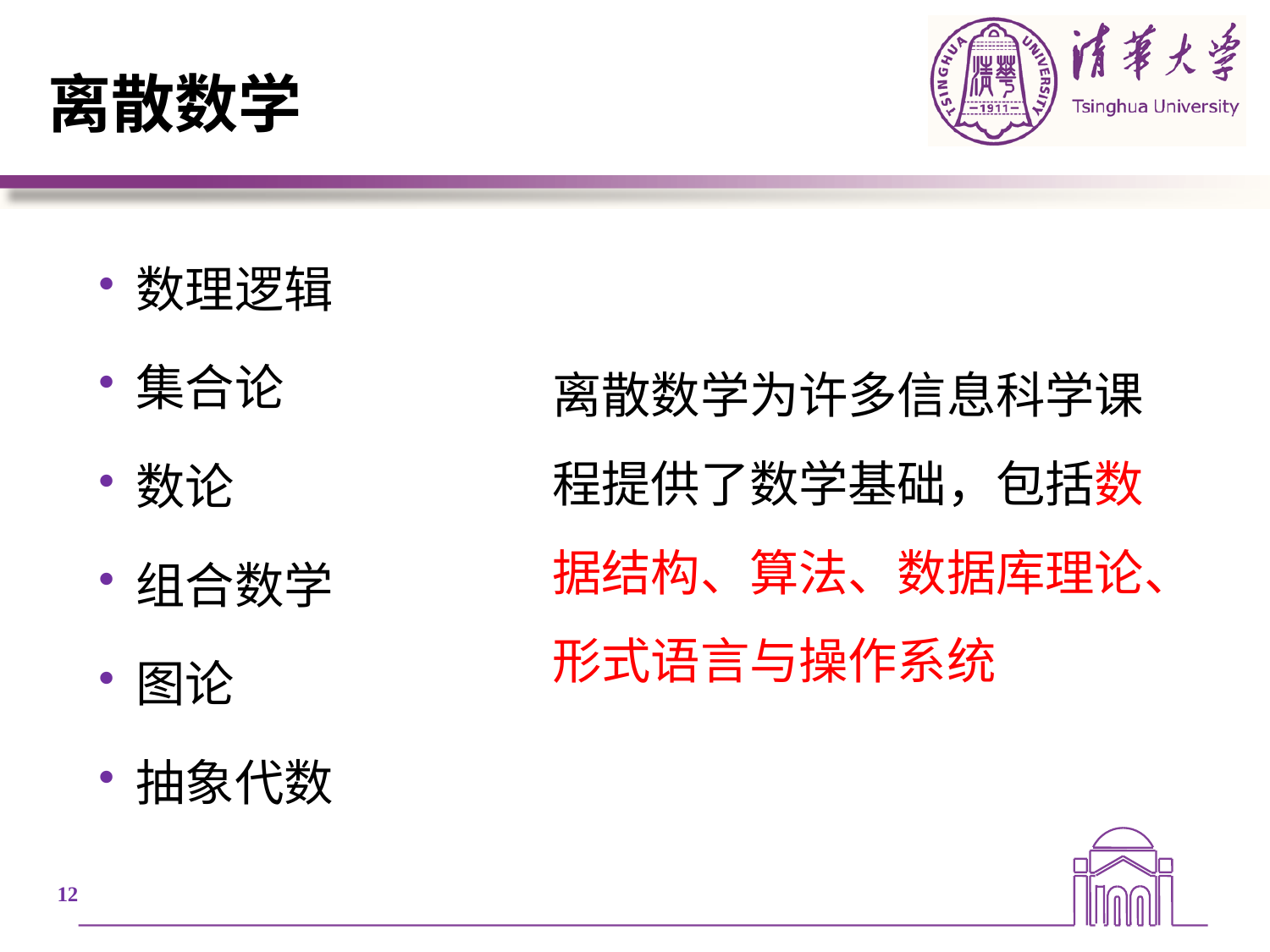

# 离散数学
数理逻辑
集合论
数论
组合数学
图论
抽象代数
离散数学为许多信息科学课程提供了数学基础，包括数据结构、算法、数据库理论、形式语言与操作系统